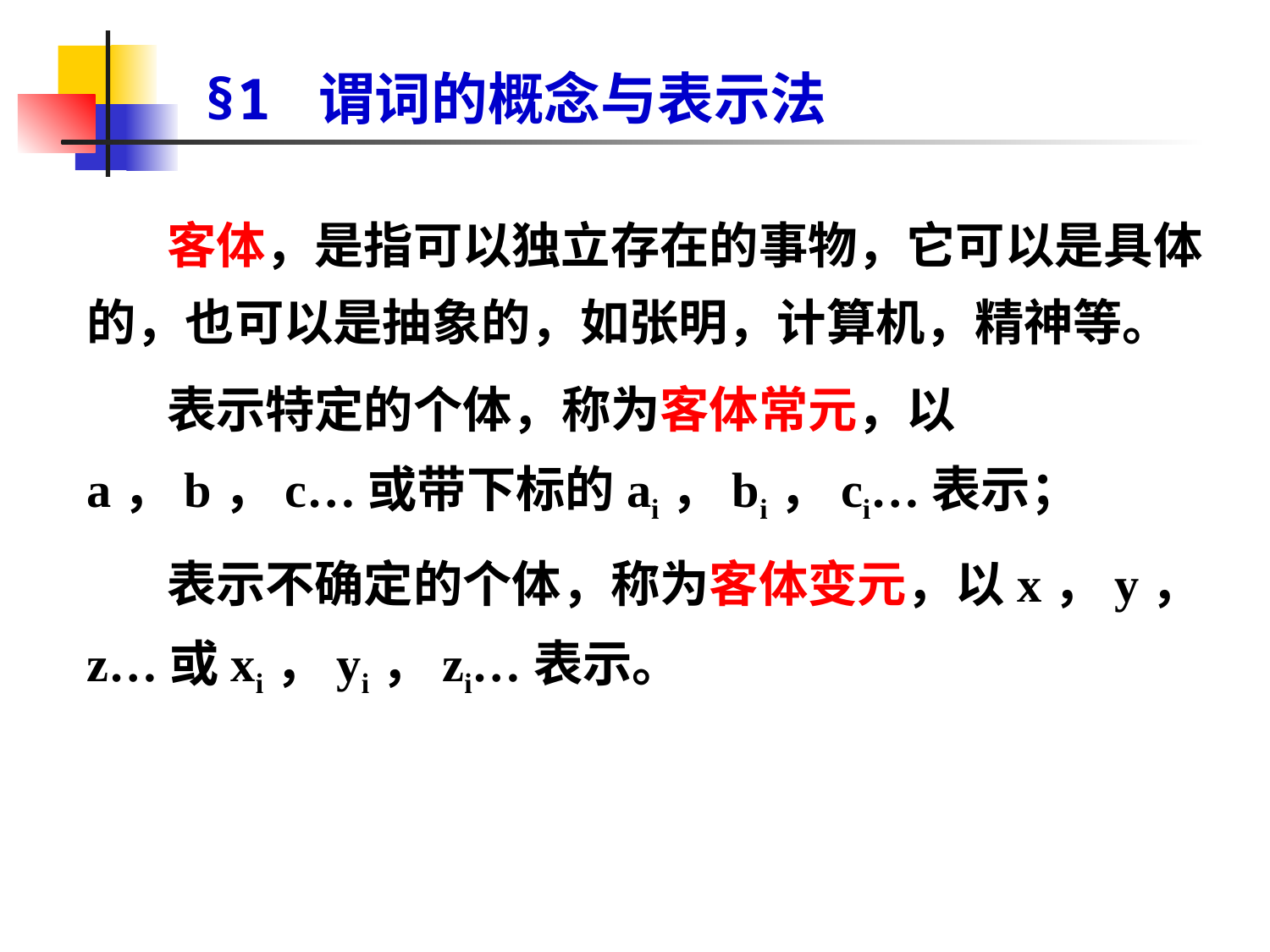

# §1 谓词的概念与表示法
客体，是指可以独立存在的事物，它可以是具体的，也可以是抽象的，如张明，计算机，精神等。
表示特定的个体，称为客体常元，以a，b，c…或带下标的ai，bi，ci…表示；
表示不确定的个体，称为客体变元，以x，y，z…或xi，yi，zi…表示。
6